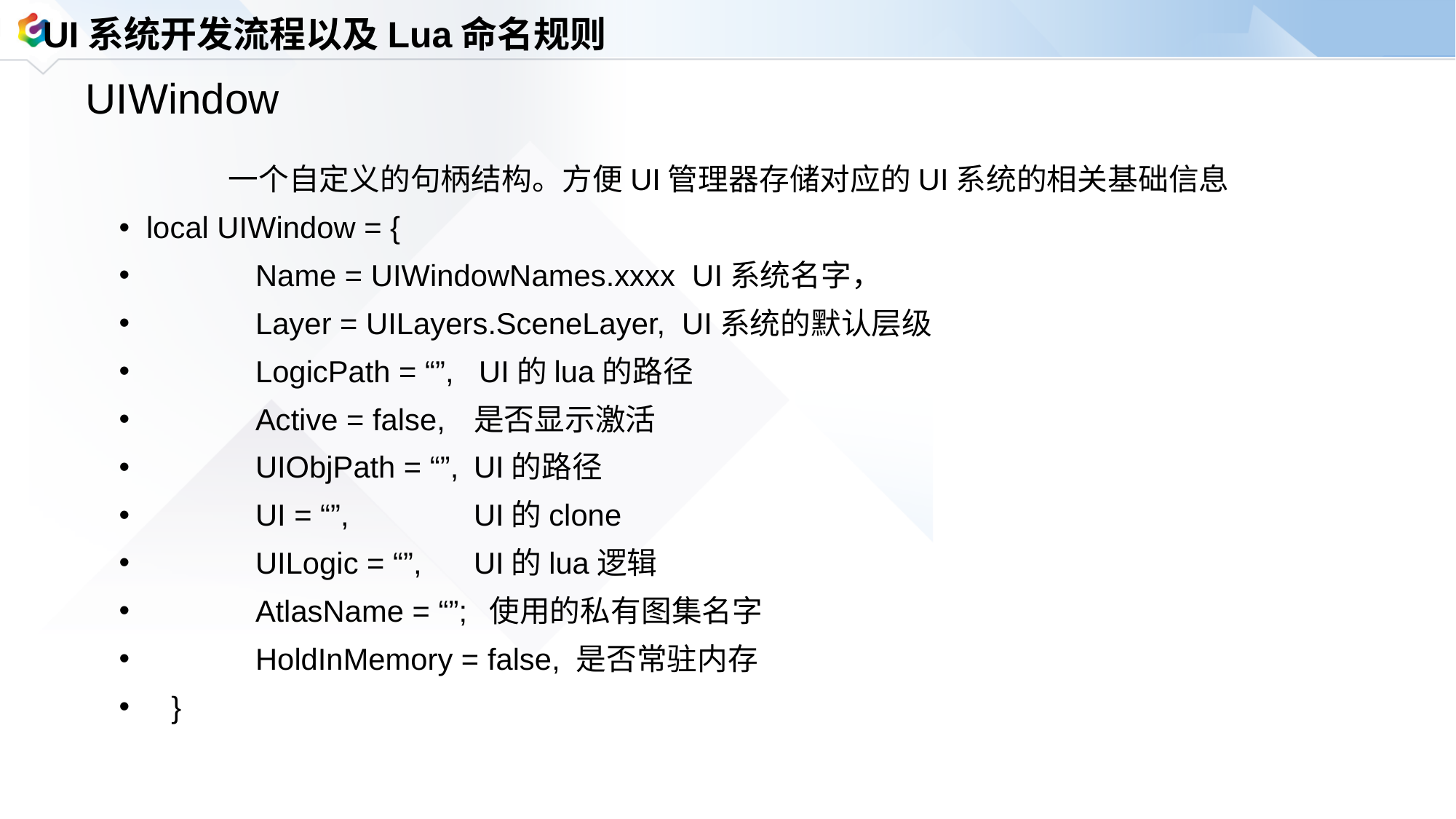

UI系统开发流程以及Lua命名规则

UIWindow
一个自定义的句柄结构。方便UI管理器存储对应的UI系统的相关基础信息
local UIWindow = {
        	Name = UIWindowNames.xxxx  UI系统名字，
    	Layer = UILayers.SceneLayer,  UI系统的默认层级
    	LogicPath = “”,   UI的lua的路径
    	Active = false,	是否显示激活
       	UIObjPath = “”,	UI的路径
    	UI = “”,		UI的clone
    	UILogic = “”,	UI的lua逻辑
    	AtlasName = “”;	 使用的私有图集名字
    	HoldInMemory = false, 是否常驻内存
   }